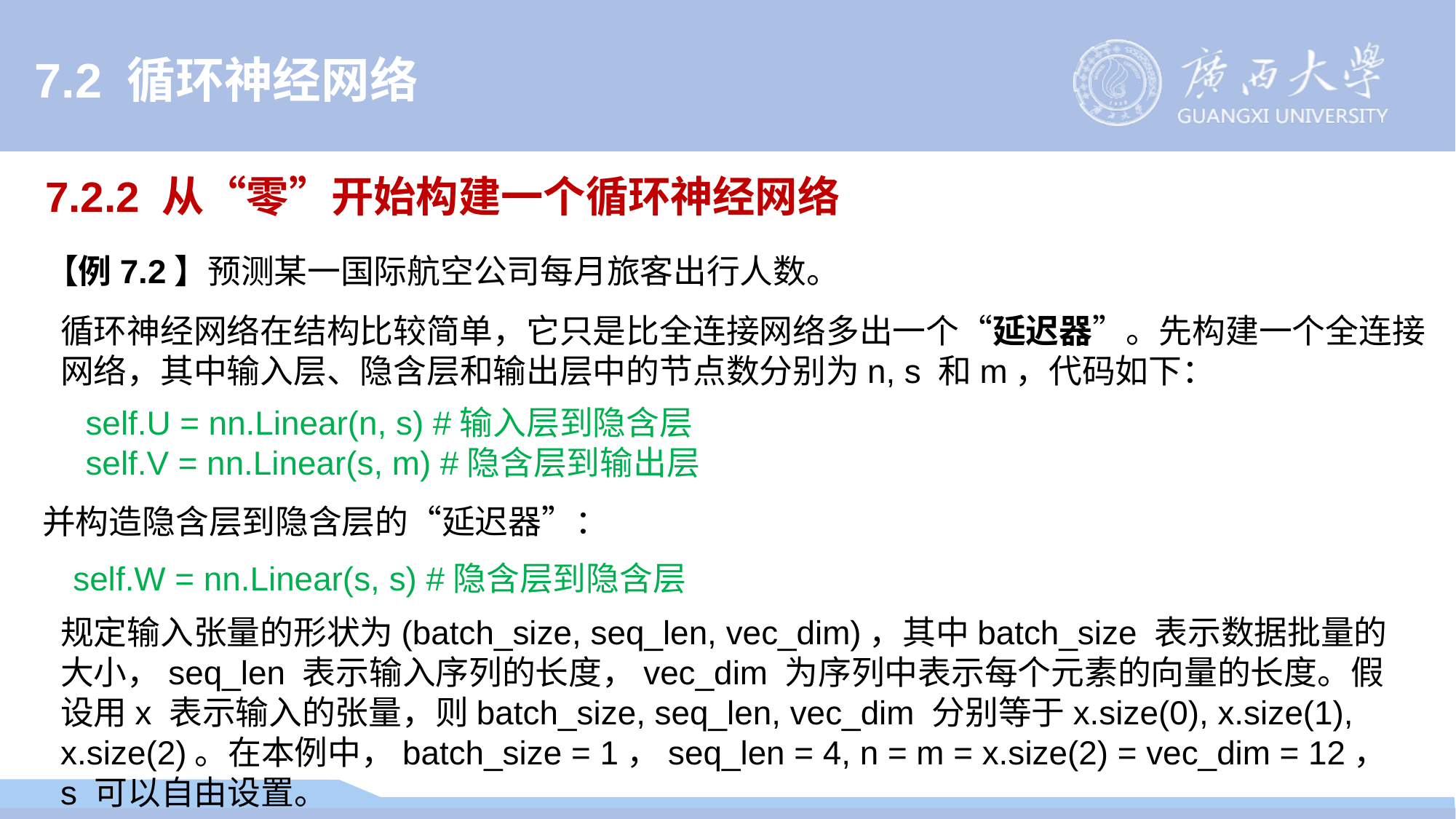

7.2 循环神经网络
7.2.2 从“零”开始构建一个循环神经网络
【例7.2】预测某一国际航空公司每月旅客出行人数。
循环神经网络在结构比较简单，它只是比全连接网络多出一个“延迟器”。先构建一个全连接网络，其中输入层、隐含层和输出层中的节点数分别为n, s 和m，代码如下：
self.U = nn.Linear(n, s) #输入层到隐含层
self.V = nn.Linear(s, m) #隐含层到输出层
并构造隐含层到隐含层的“延迟器”：
self.W = nn.Linear(s, s) #隐含层到隐含层
规定输入张量的形状为(batch_size, seq_len, vec_dim)，其中batch_size 表示数据批量的大小，seq_len 表示输入序列的长度，vec_dim 为序列中表示每个元素的向量的长度。假设用x 表示输入的张量，则batch_size, seq_len, vec_dim 分别等于x.size(0), x.size(1), x.size(2)。在本例中，batch_size = 1，seq_len = 4, n = m = x.size(2) = vec_dim = 12，s 可以自由设置。